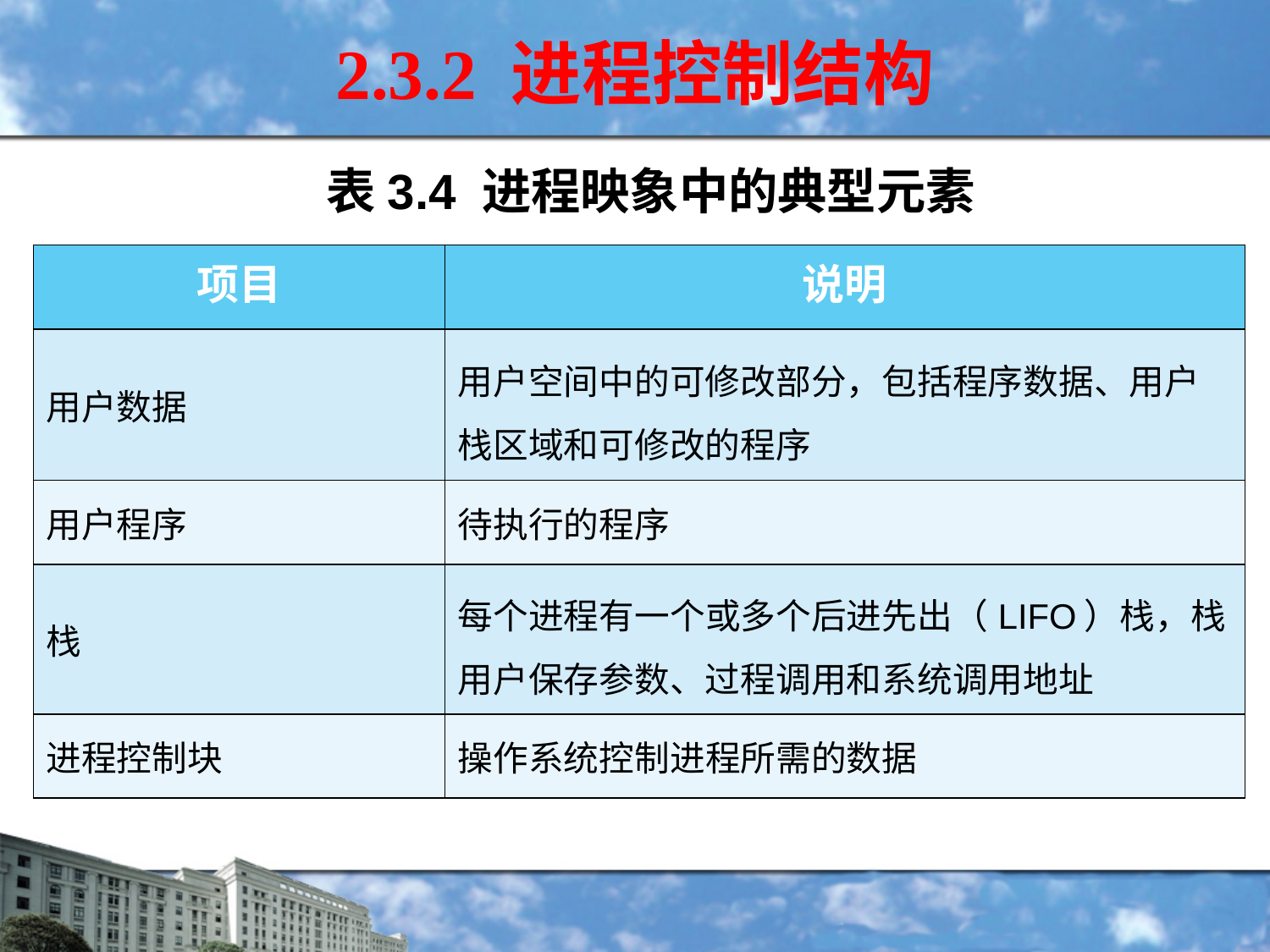

# 2.3.2 进程控制结构
表3.4 进程映象中的典型元素
| 项目 | 说明 |
| --- | --- |
| 用户数据 | 用户空间中的可修改部分，包括程序数据、用户栈区域和可修改的程序 |
| 用户程序 | 待执行的程序 |
| 栈 | 每个进程有一个或多个后进先出（LIFO）栈，栈用户保存参数、过程调用和系统调用地址 |
| 进程控制块 | 操作系统控制进程所需的数据 |